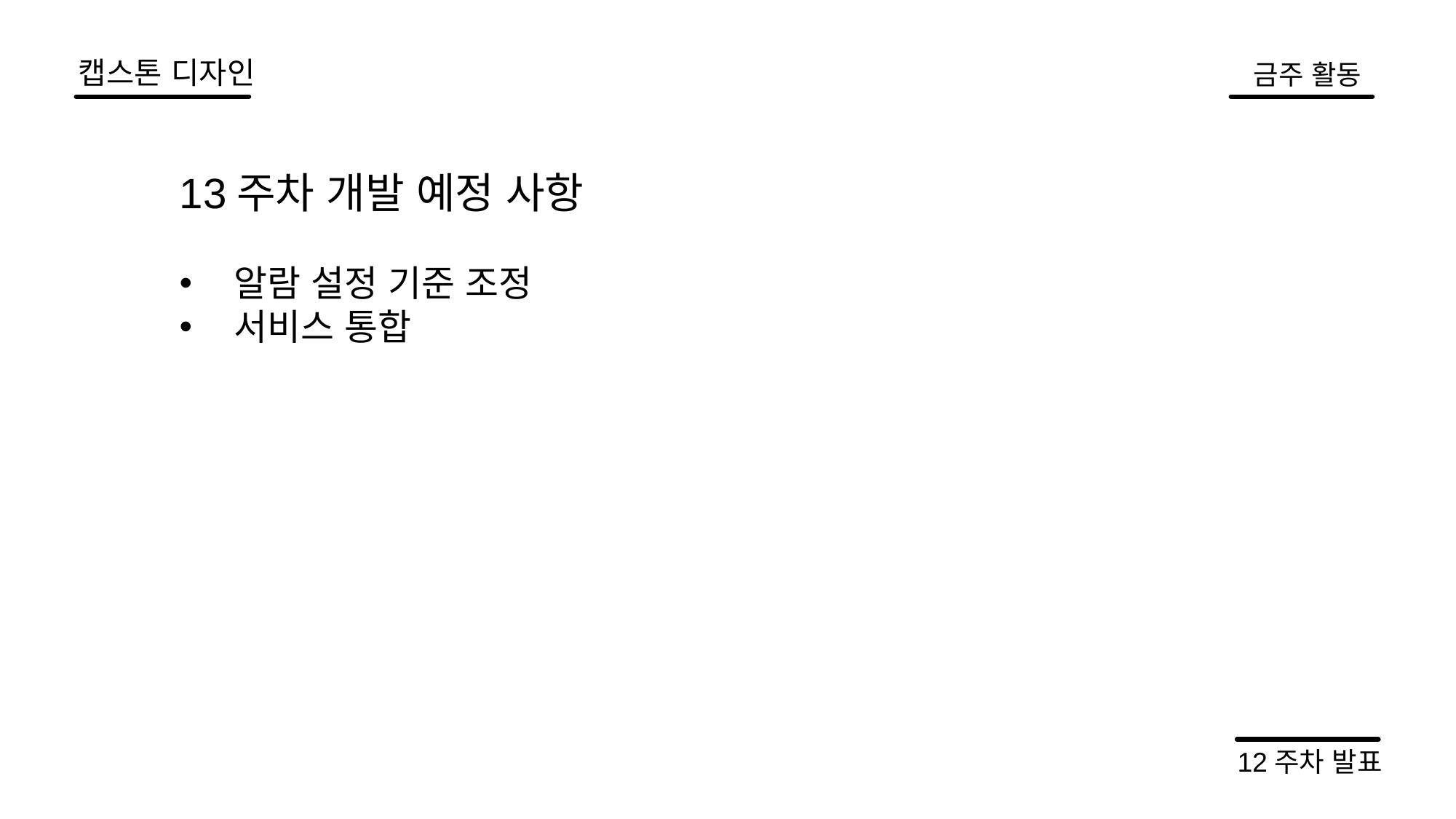

캡스톤 디자인
금주 활동
13주차 개발 예정 사항

알람 설정 기준 조정
서비스 통합
12주차 발표